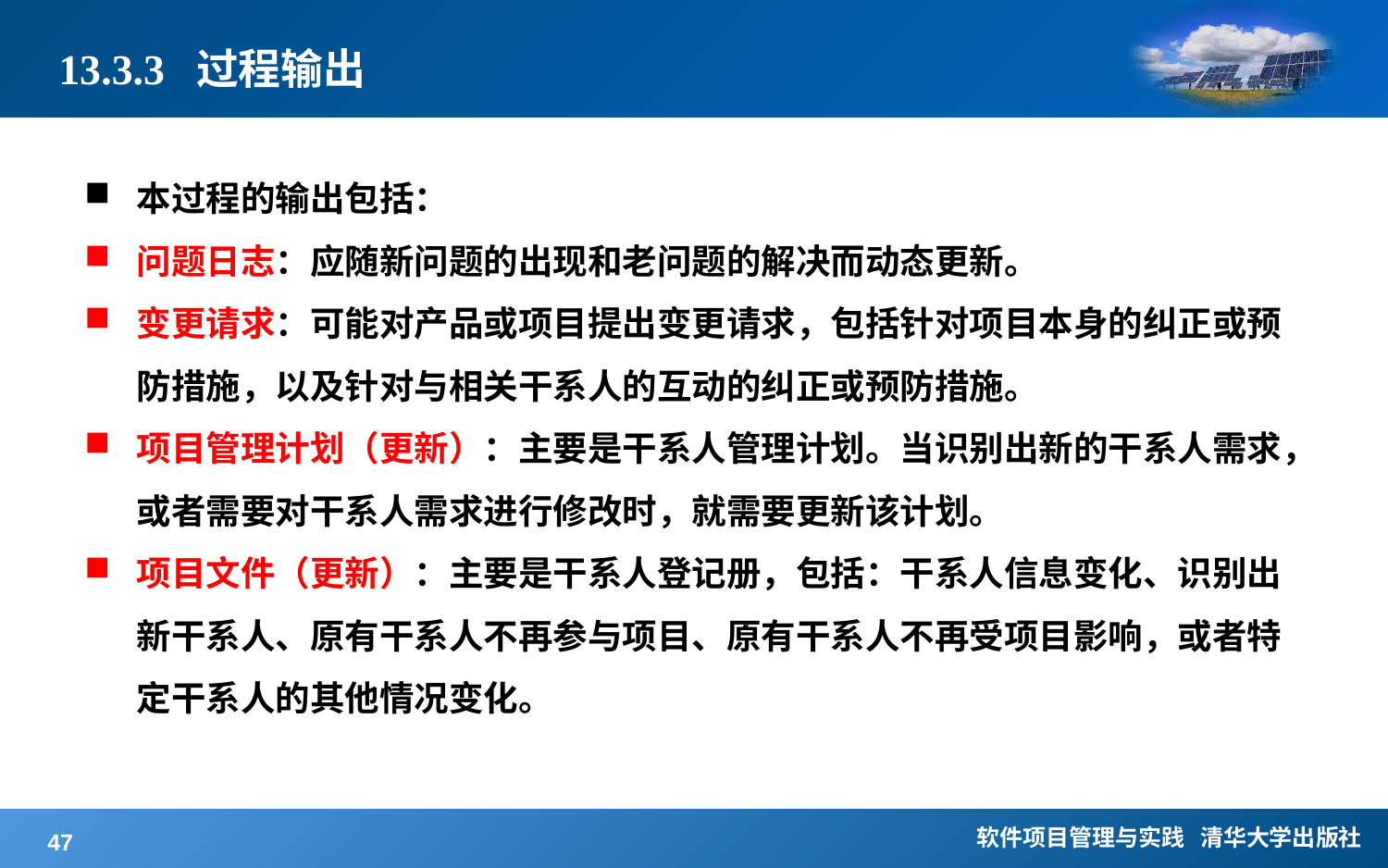

# 13.3.3  过程输出
本过程的输出包括：
问题日志：应随新问题的出现和老问题的解决而动态更新。
变更请求：可能对产品或项目提出变更请求，包括针对项目本身的纠正或预防措施，以及针对与相关干系人的互动的纠正或预防措施。
项目管理计划（更新）：主要是干系人管理计划。当识别出新的干系人需求，或者需要对干系人需求进行修改时，就需要更新该计划。
项目文件（更新）：主要是干系人登记册，包括：干系人信息变化、识别出新干系人、原有干系人不再参与项目、原有干系人不再受项目影响，或者特定干系人的其他情况变化。